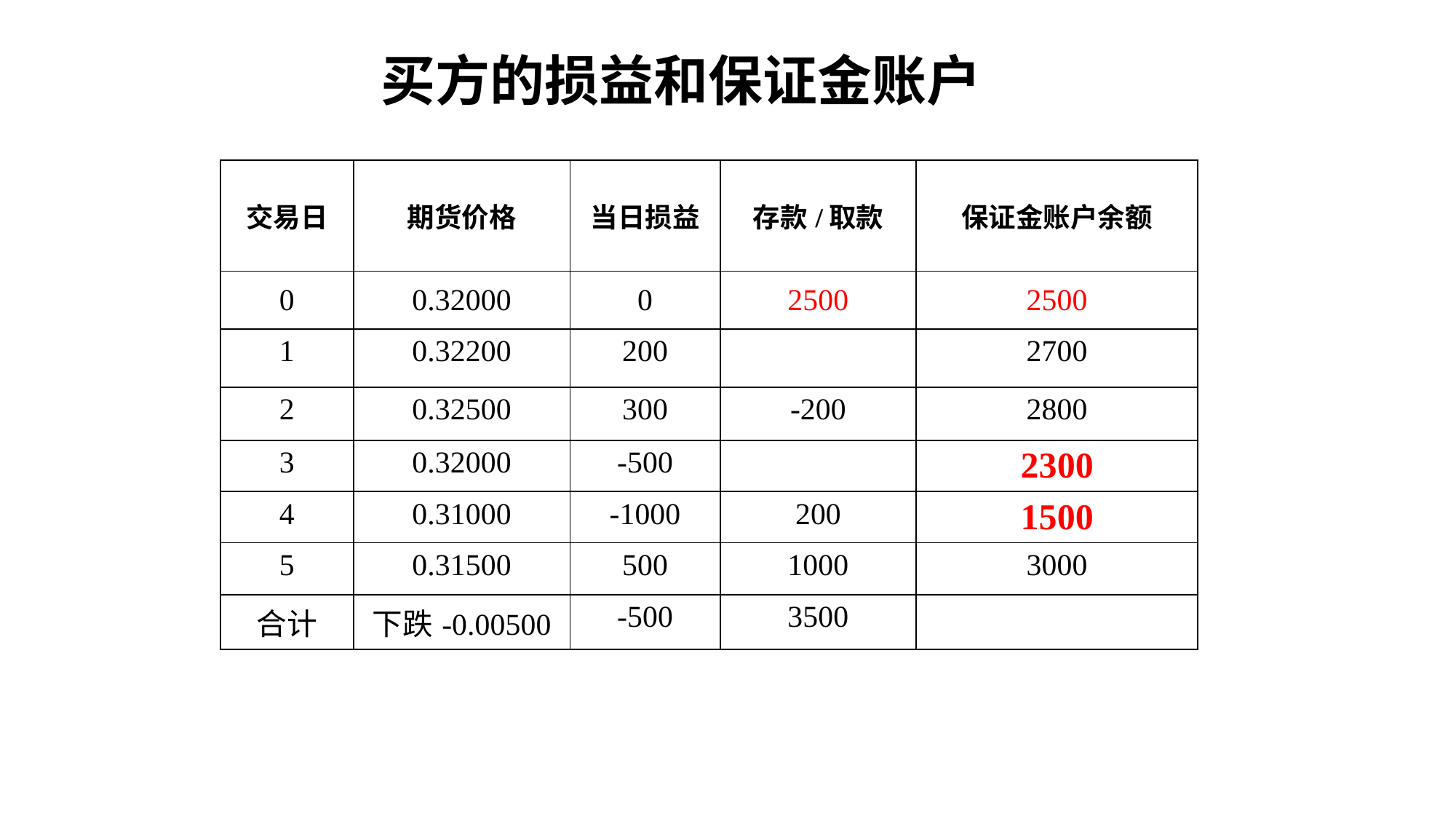

# 买方的损益和保证金账户
| 交易日 | 期货价格 | 当日损益 | 存款/取款 | 保证金账户余额 |
| --- | --- | --- | --- | --- |
| 0 | 0.32000 | 0 | 2500 | 2500 |
| 1 | 0.32200 | 200 |  | 2700 |
| 2 | 0.32500 | 300 | -200 | 2800 |
| 3 | 0.32000 | -500 |  | 2300 |
| 4 | 0.31000 | -1000 | 200 | 1500 |
| 5 | 0.31500 | 500 | 1000 | 3000 |
| 合计 | 下跌-0.00500 | -500 | 3500 |  |